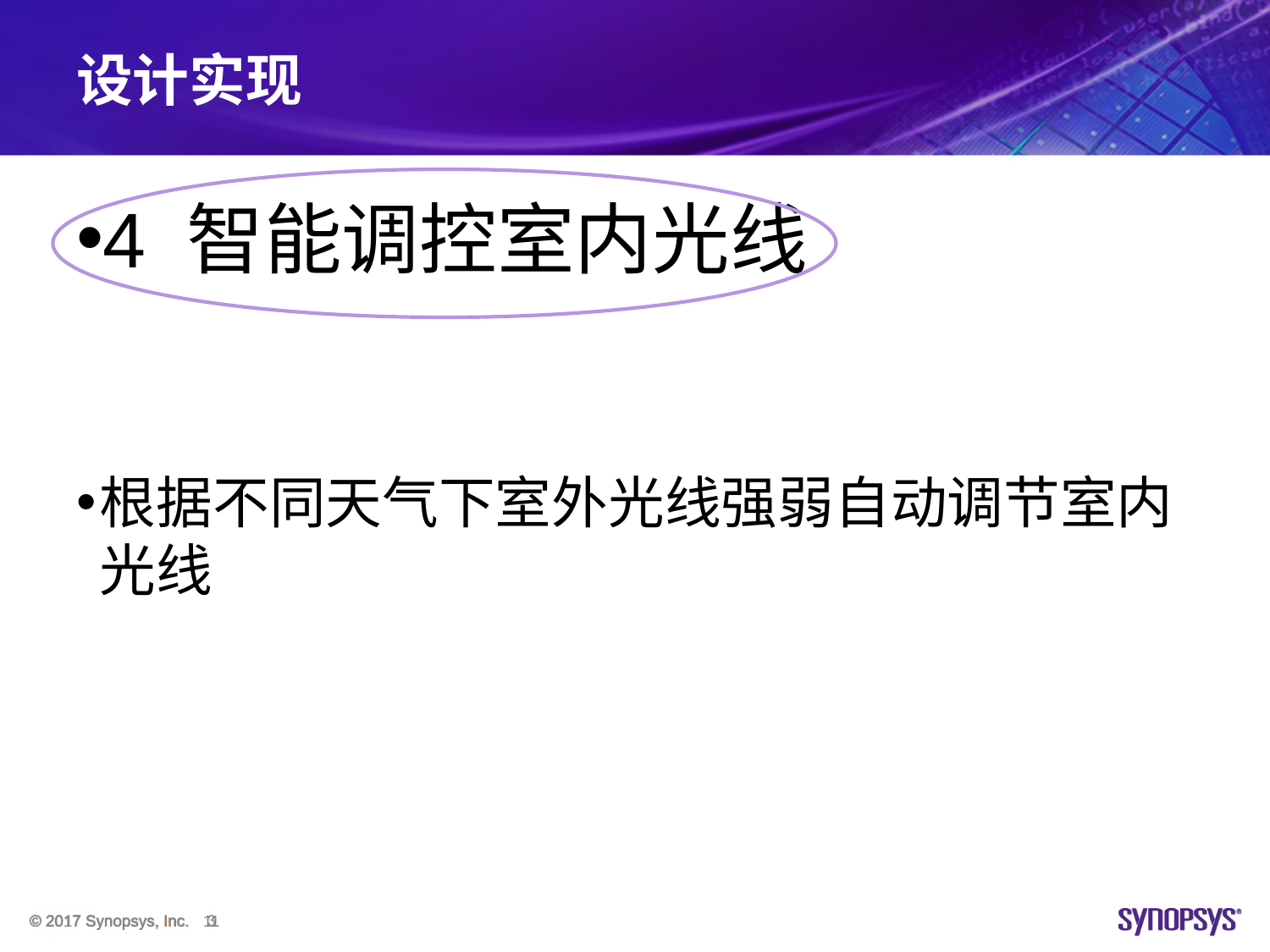

# 设计实现

4 智能调控室内光线

根据不同天气下室外光线强弱自动调节室内光线